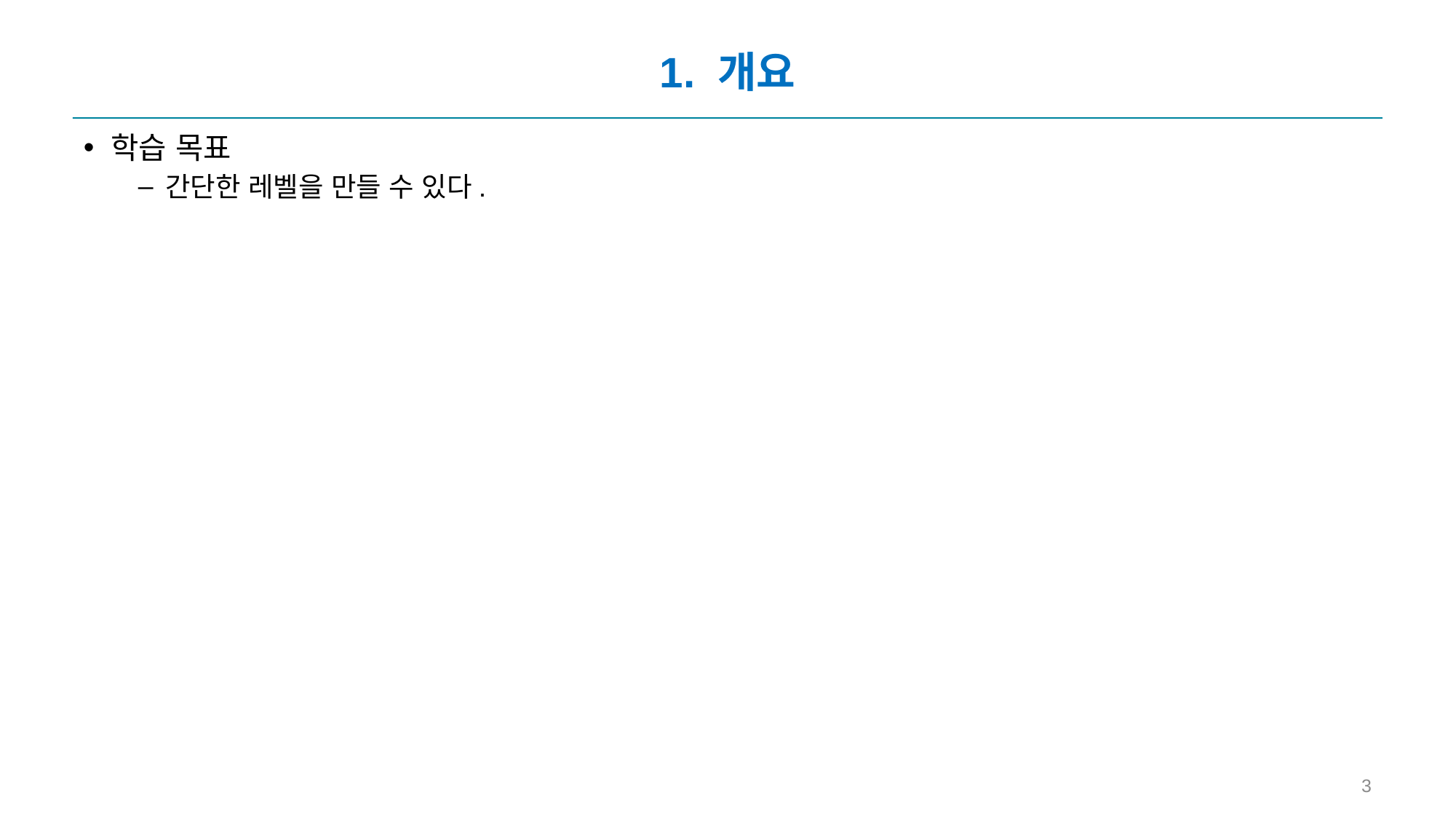

# 1. 개요
학습 목표
간단한 레벨을 만들 수 있다.

3